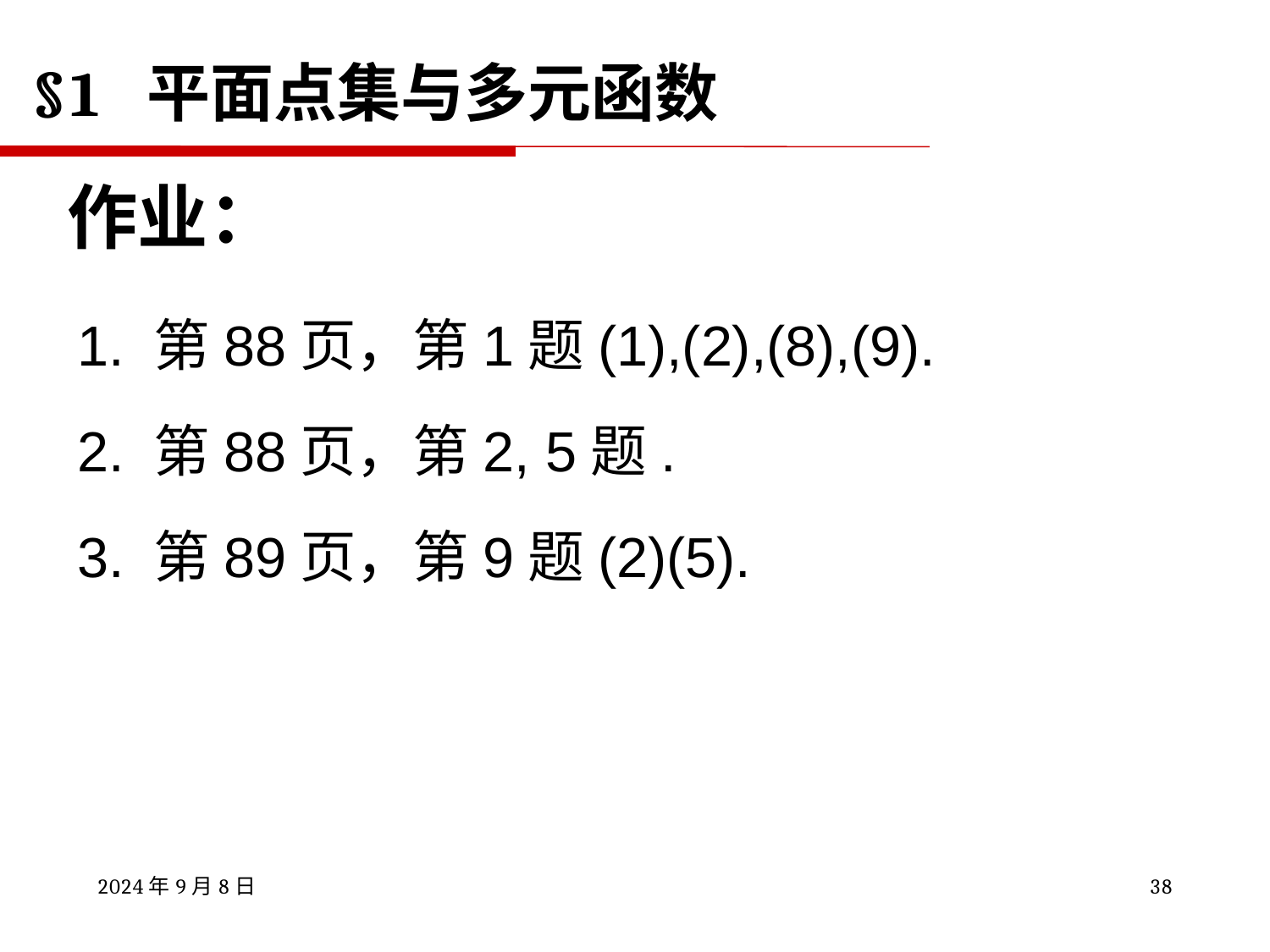

§1  平面点集与多元函数
作业：
1. 第88页，第1题(1),(2),(8),(9).
2. 第88页，第2, 5题.
3. 第89页，第9题(2)(5).
2024年9月8日
38